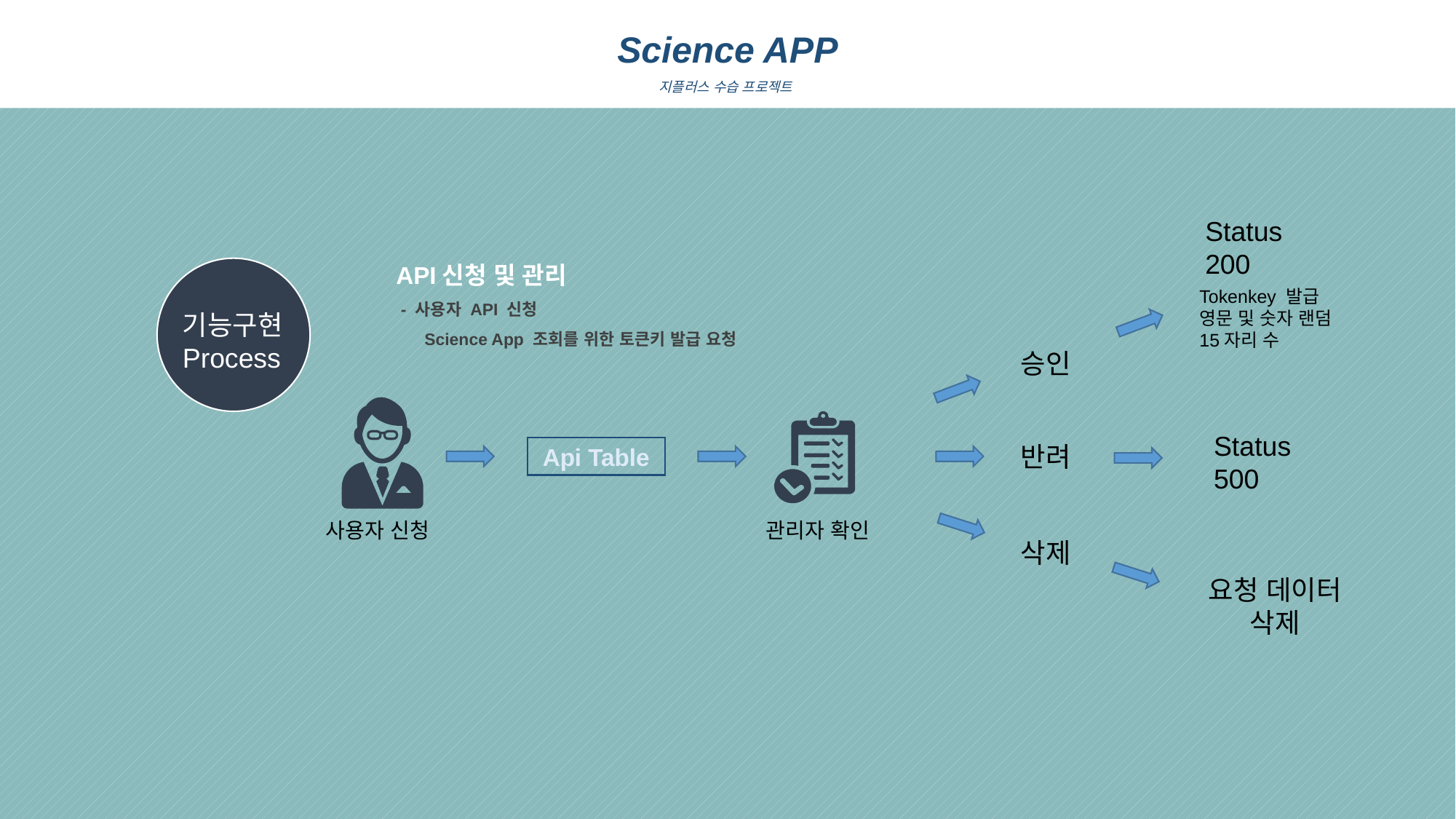

Science APP
지플러스 수습 프로젝트
Status
200
API신청 및 관리
 - 사용자 API 신청
      Science App 조회를 위한 토큰키 발급 요청

Tokenkey 발급
영문 및 숫자 랜덤 15자리 수

기능구현
Process

승인

Status
500
반려
Api Table

관리자 확인
사용자 신청

삭제

요청 데이터 삭제